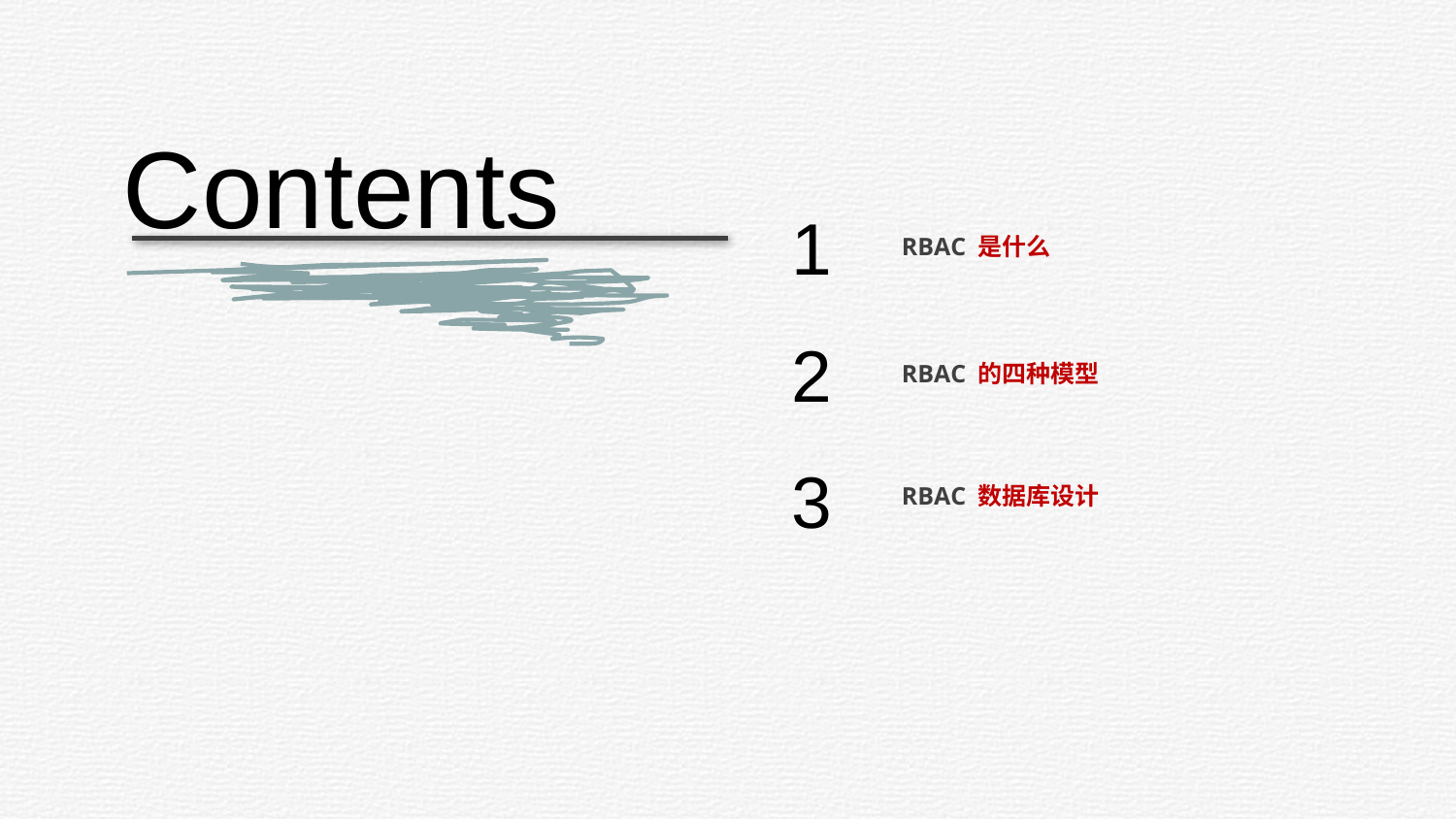

Contents
1
RBAC 是什么

2
RBAC 的四种模型

3
RBAC 数据库设计